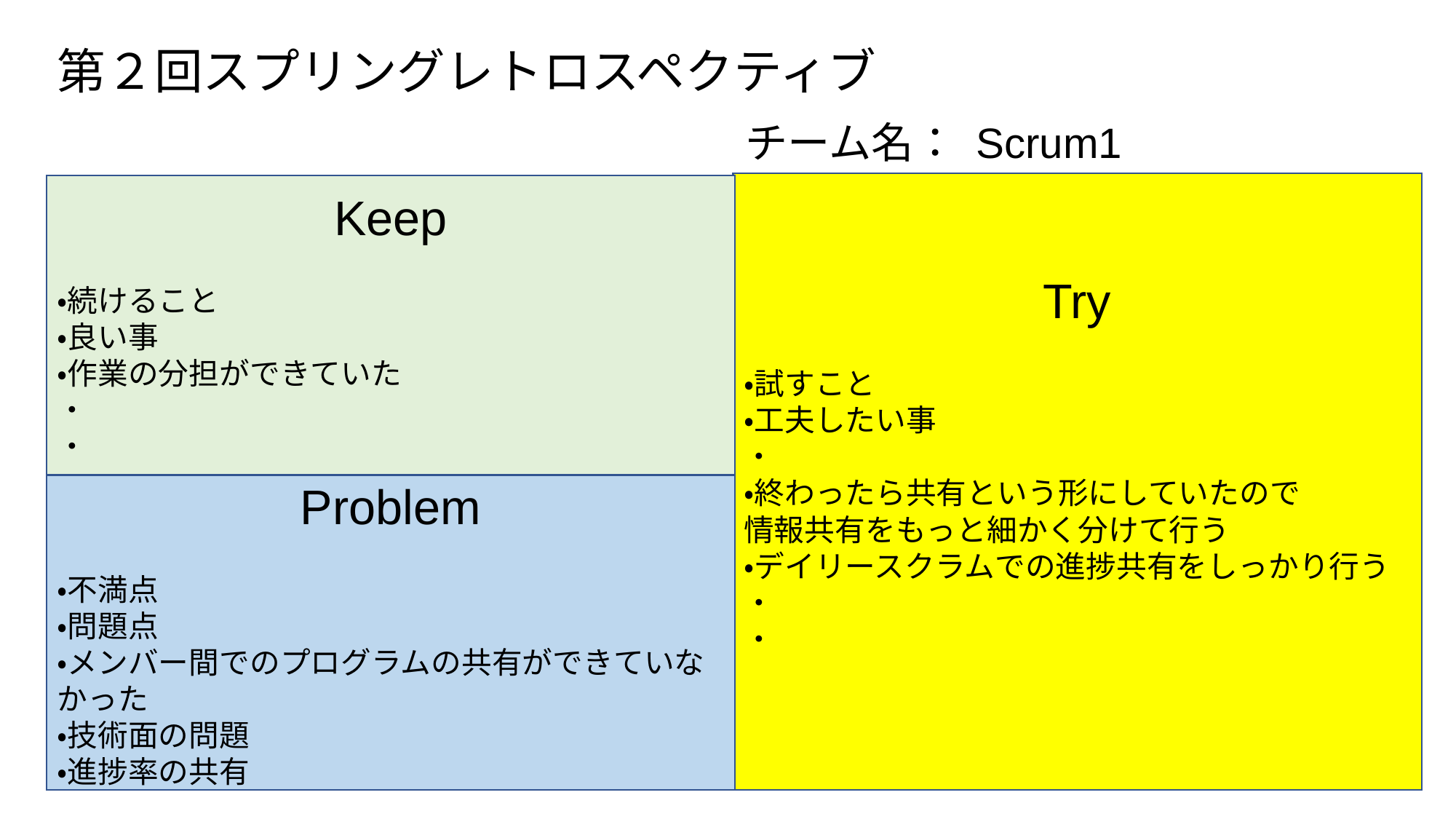

# 第２回スプリングレトロスペクティブ
チーム名： Scrum1
Try

・試すこと
・工夫したい事
・
・終わったら共有という形にしていたので
情報共有をもっと細かく分けて行う
・デイリースクラムでの進捗共有をしっかり行う
・
・

Keep

・続けること
・良い事
・作業の分担ができていた
・
・
Problem

・不満点
・問題点
・メンバー間でのプログラムの共有ができていなかった
・技術面の問題
・進捗率の共有